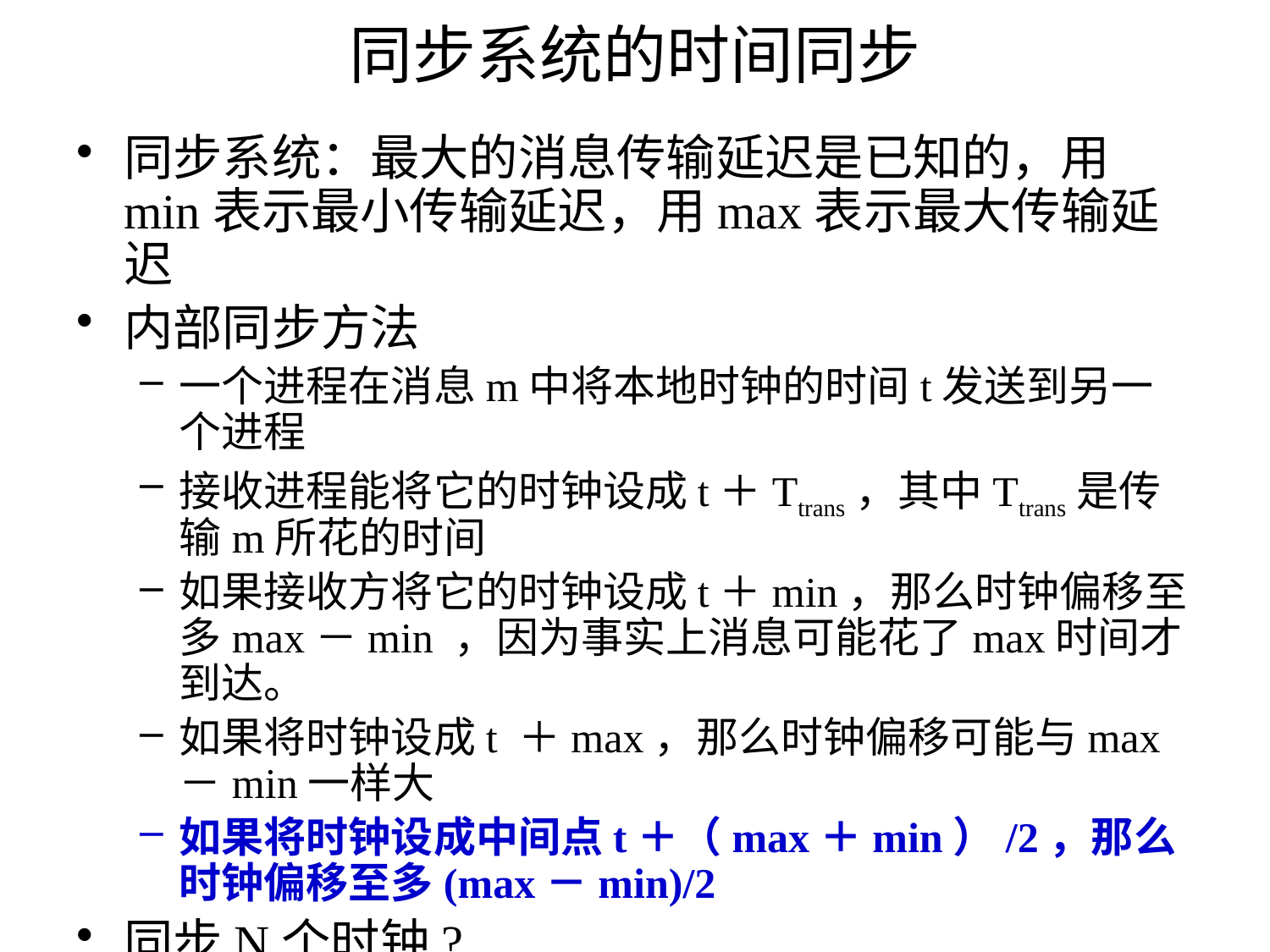

# 同步系统的时间同步
同步系统：最大的消息传输延迟是已知的，用min表示最小传输延迟，用max表示最大传输延迟
内部同步方法
一个进程在消息m中将本地时钟的时间t发送到另一个进程
接收进程能将它的时钟设成t＋Ttrans，其中Ttrans是传输m所花的时间
如果接收方将它的时钟设成t＋min，那么时钟偏移至多max－min ，因为事实上消息可能花了max时间才到达。
如果将时钟设成t ＋max，那么时钟偏移可能与max－min一样大
如果将时钟设成中间点t＋（max＋min）/2，那么时钟偏移至多(max－min)/2
同步N个时钟?